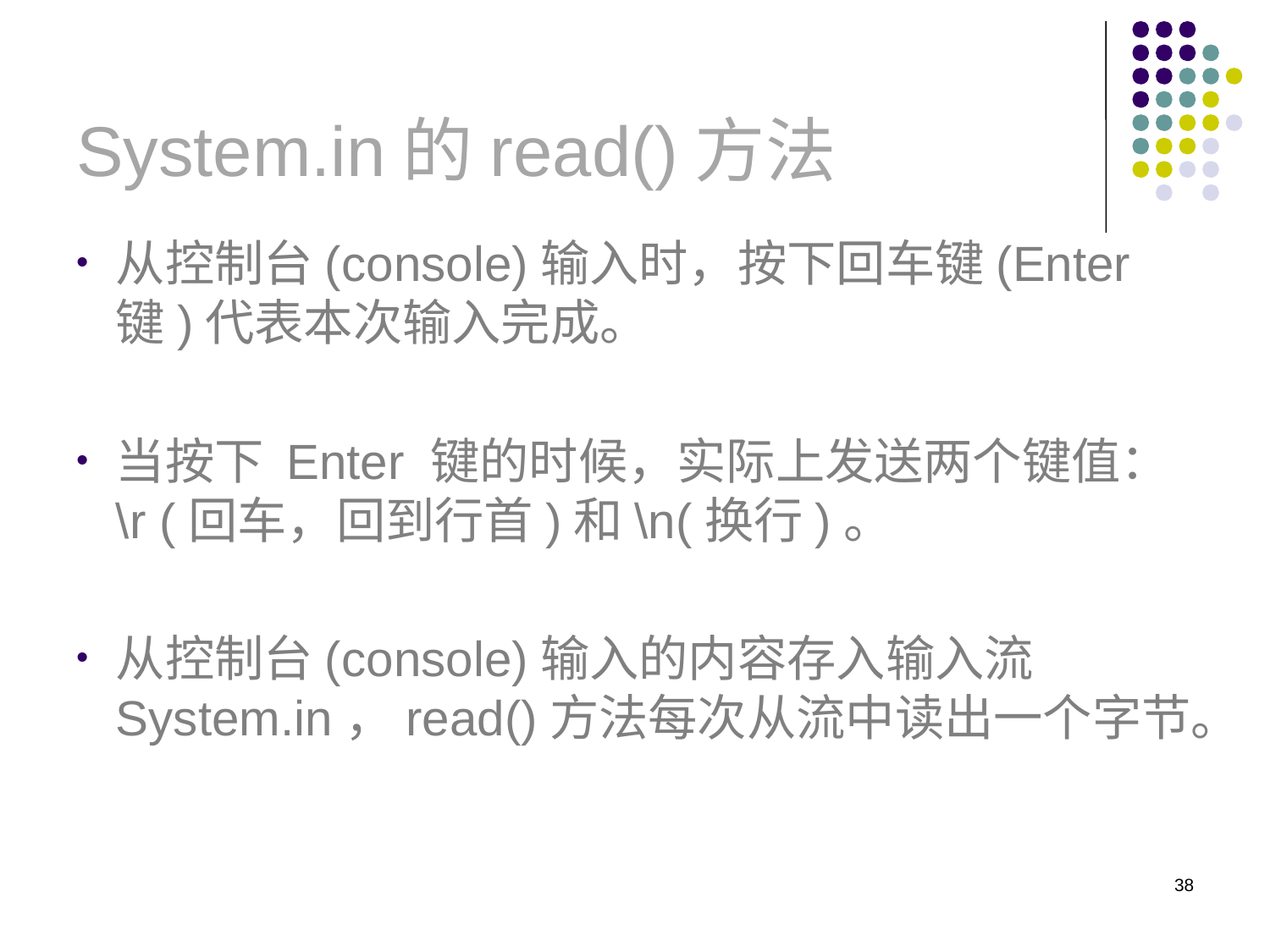

# System.in的read()方法
从控制台(console)输入时，按下回车键(Enter 键)代表本次输入完成。

当按下 Enter 键的时候，实际上发送两个键值：\r (回车，回到行首)和\n(换行)。

从控制台(console)输入的内容存入输入流System.in，read()方法每次从流中读出一个字节。

38